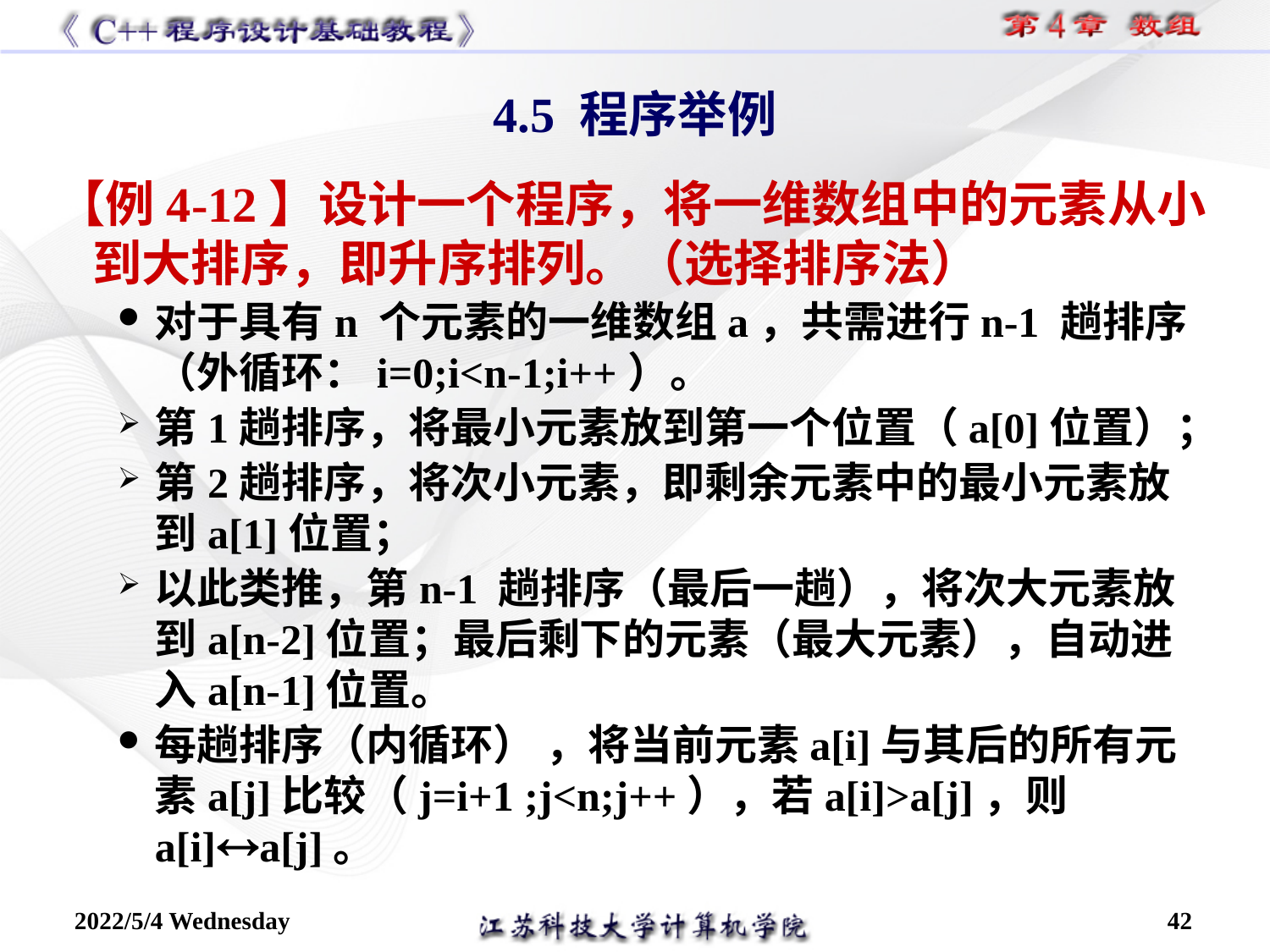

4.5 程序举例
【例4-12】设计一个程序，将一维数组中的元素从小到大排序，即升序排列。（选择排序法）
对于具有n 个元素的一维数组a，共需进行n-1 趟排序（外循环：i=0;i<n-1;i++）。
第1趟排序，将最小元素放到第一个位置（a[0]位置）；
第2趟排序，将次小元素，即剩余元素中的最小元素放到a[1]位置；
以此类推，第n-1 趟排序（最后一趟），将次大元素放到a[n-2]位置；最后剩下的元素（最大元素），自动进入a[n-1]位置。
每趟排序（内循环） ，将当前元素a[i]与其后的所有元素a[j]比较（j=i+1 ;j<n;j++），若a[i]>a[j]，则a[i]↔a[j]。